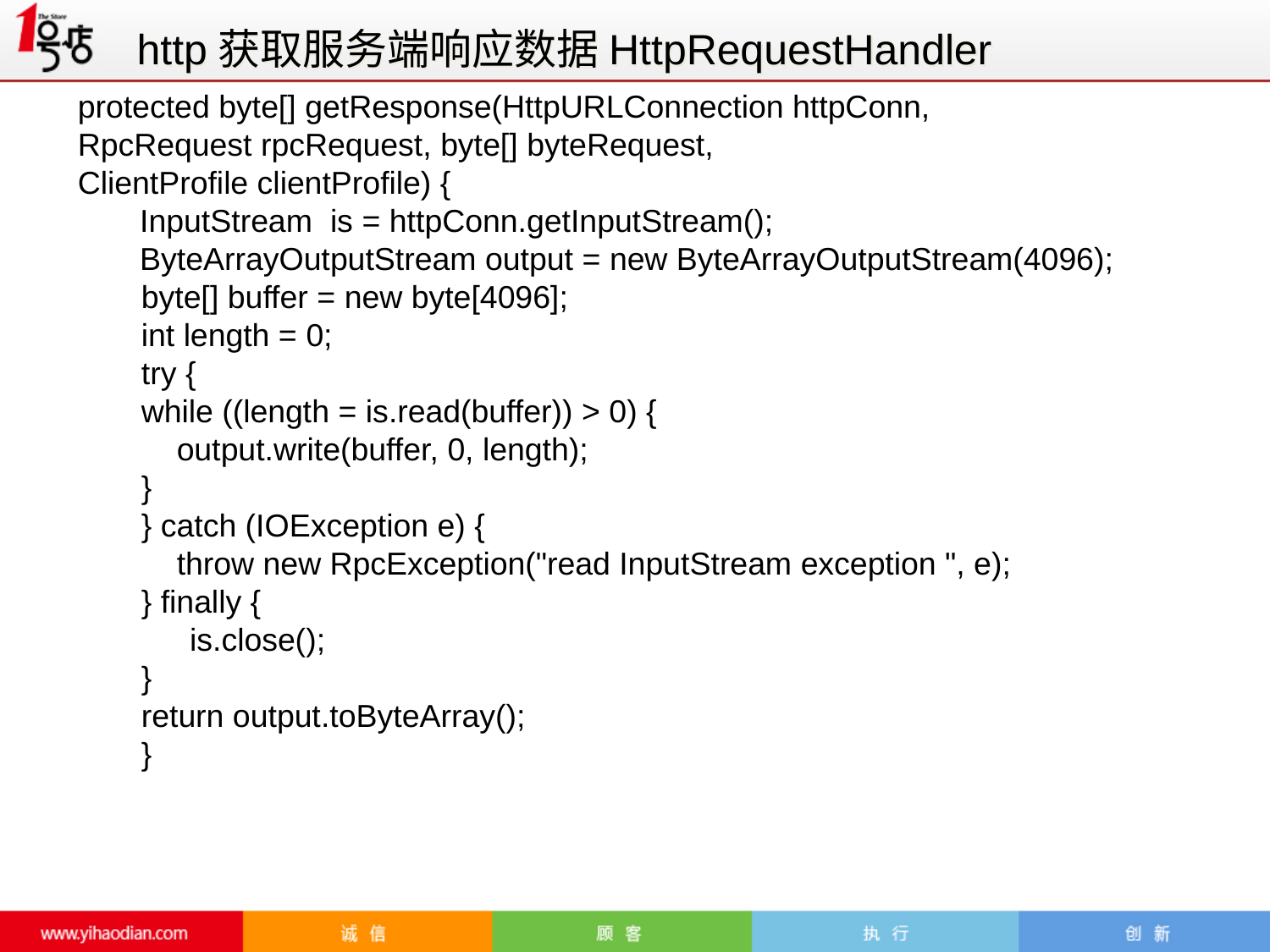

http获取服务端响应数据HttpRequestHandler
protected byte[] getResponse(HttpURLConnection httpConn,
RpcRequest rpcRequest, byte[] byteRequest,
ClientProfile clientProfile) {
       InputStream  is = httpConn.getInputStream();
       ByteArrayOutputStream output = new ByteArrayOutputStream(4096);
byte[] buffer = new byte[4096];
int length = 0;
try {
while ((length = is.read(buffer)) > 0) {
    output.write(buffer, 0, length);
}
} catch (IOException e) {
    throw new RpcException("read InputStream exception ", e);
} finally {
	 is.close();
}
return output.toByteArray();
}